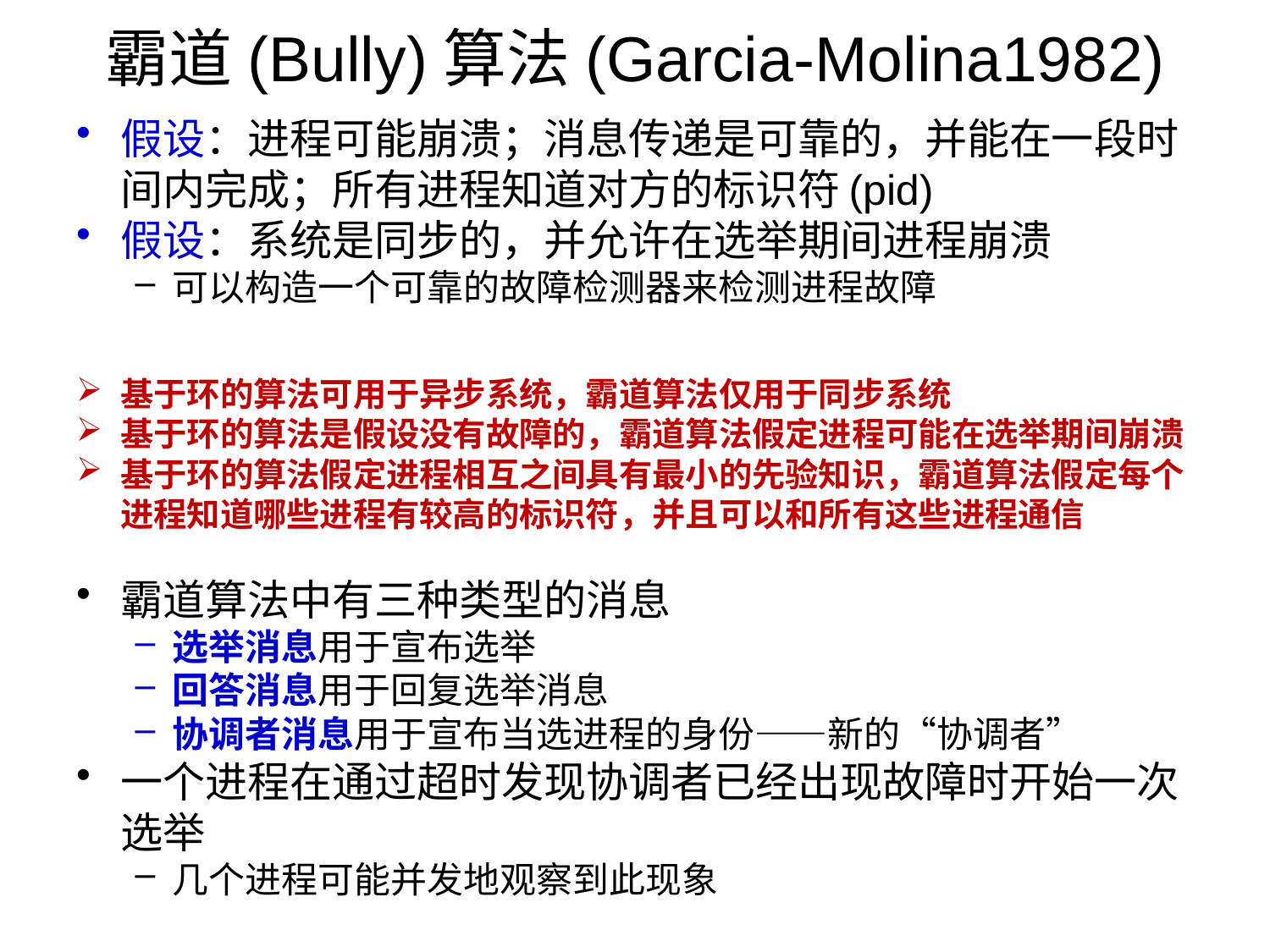

# 霸道(Bully)算法(Garcia-Molina1982)
假设：进程可能崩溃；消息传递是可靠的，并能在一段时间内完成；所有进程知道对方的标识符(pid)
假设：系统是同步的，并允许在选举期间进程崩溃
可以构造一个可靠的故障检测器来检测进程故障

基于环的算法可用于异步系统，霸道算法仅用于同步系统
基于环的算法是假设没有故障的，霸道算法假定进程可能在选举期间崩溃
基于环的算法假定进程相互之间具有最小的先验知识，霸道算法假定每个进程知道哪些进程有较高的标识符，并且可以和所有这些进程通信

霸道算法中有三种类型的消息
选举消息用于宣布选举
回答消息用于回复选举消息
协调者消息用于宣布当选进程的身份——新的“协调者”
一个进程在通过超时发现协调者已经出现故障时开始一次选举
几个进程可能并发地观察到此现象